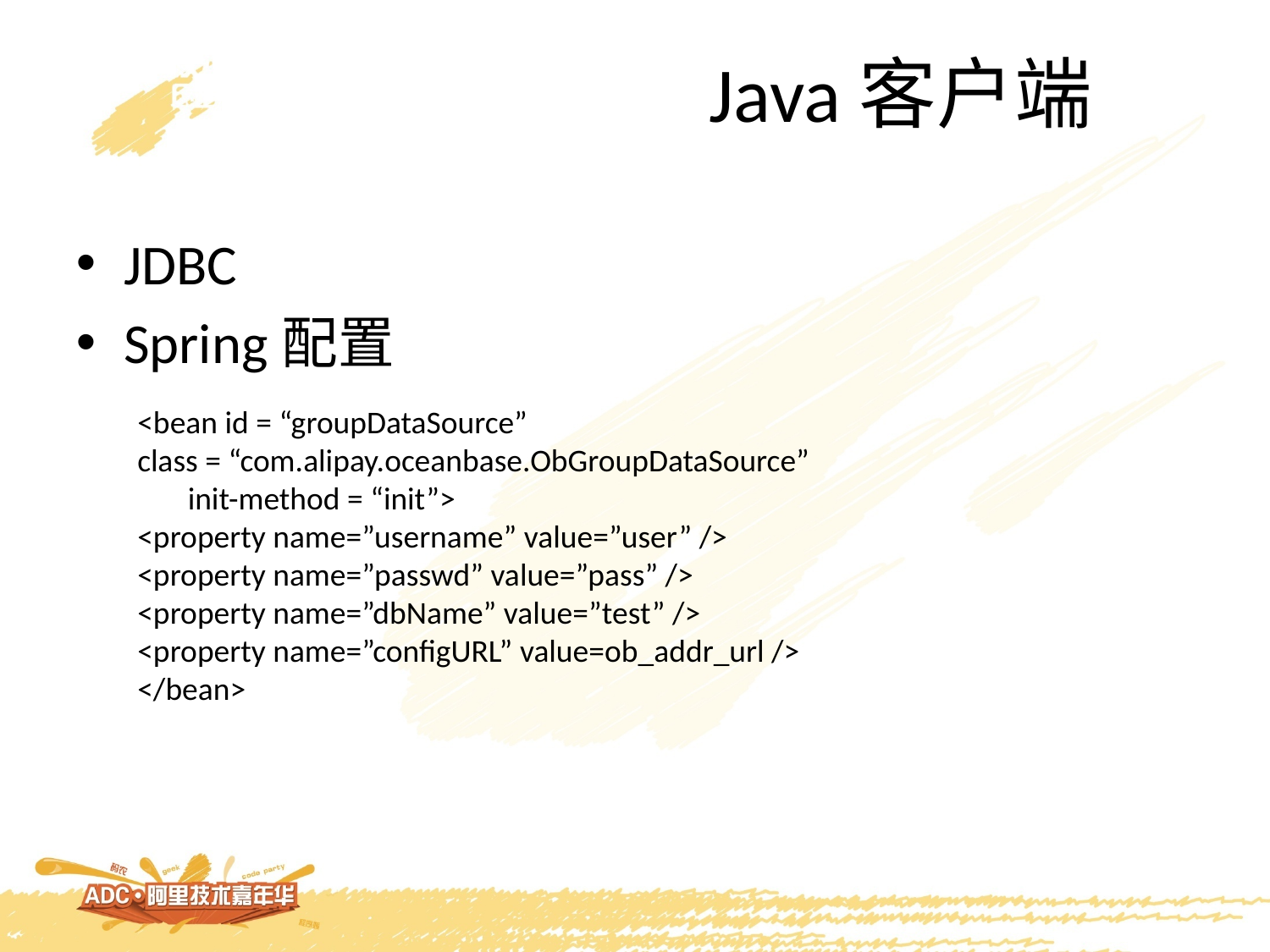

Java客户端
JDBC
Spring配置

<bean id = “groupDataSource”
class = “com.alipay.oceanbase.ObGroupDataSource”
       init-method = “init”>
<property name=”username” value=”user” />
<property name=”passwd” value=”pass” />
<property name=”dbName” value=”test” />
<property name=”configURL” value=ob_addr_url />
</bean>